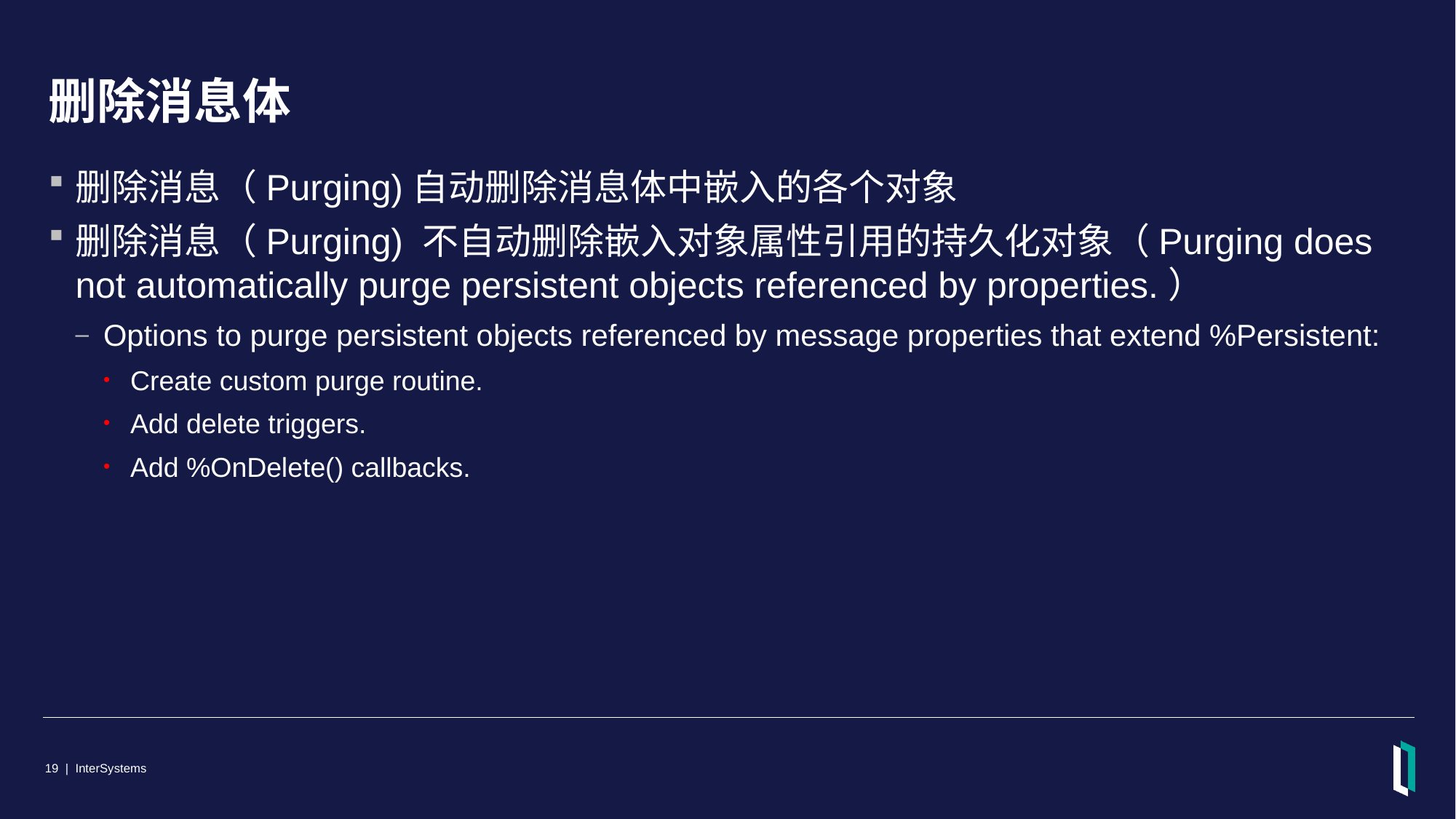

# 删除消息体
删除消息（Purging)自动删除消息体中嵌入的各个对象
删除消息（Purging) 不自动删除嵌入对象属性引用的持久化对象（Purging does not automatically purge persistent objects referenced by properties.）
Options to purge persistent objects referenced by message properties that extend %Persistent:
Create custom purge routine.
Add delete triggers.
Add %OnDelete() callbacks.